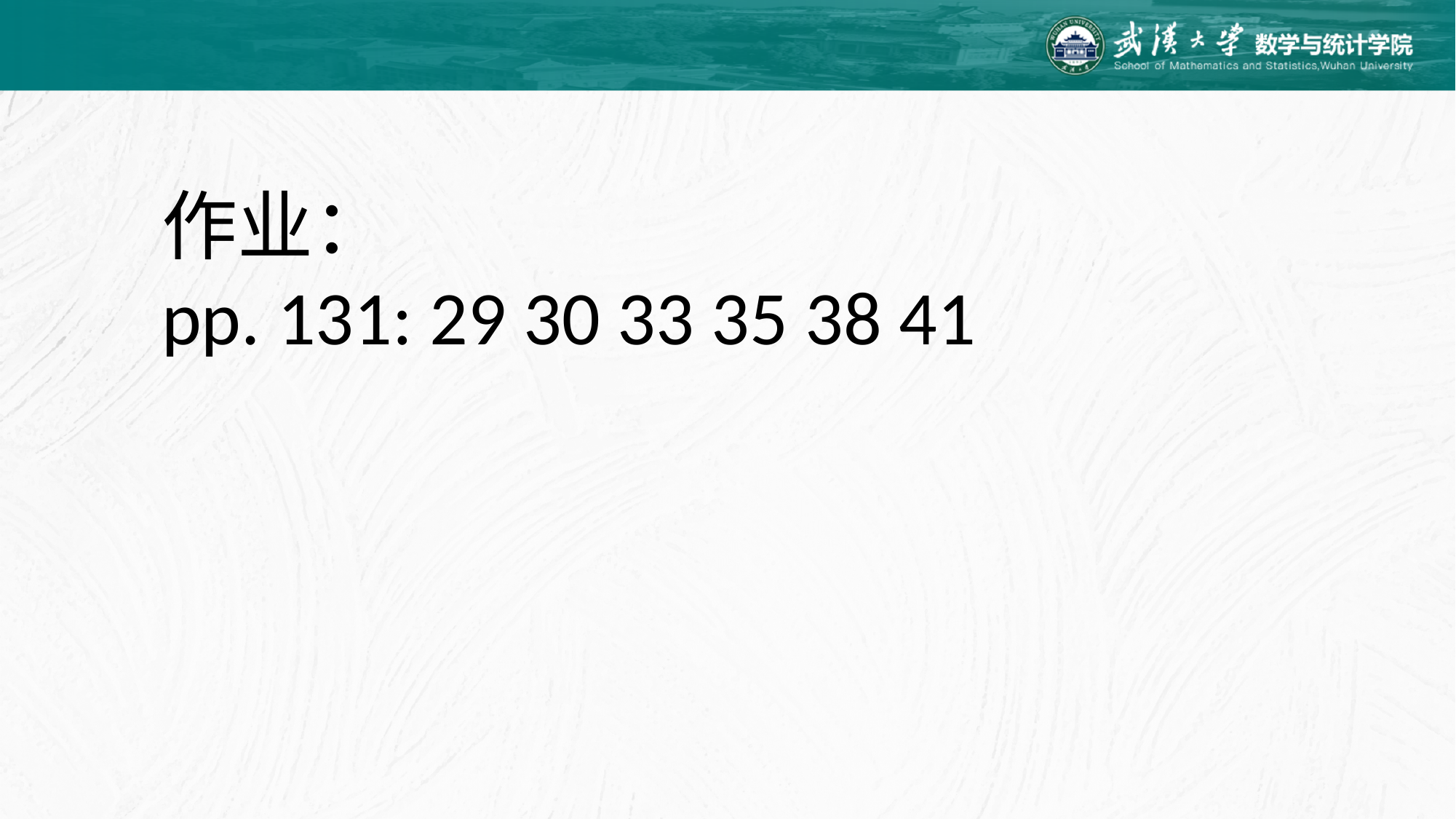

作业：
pp. 131: 29 30 33 35 38 41